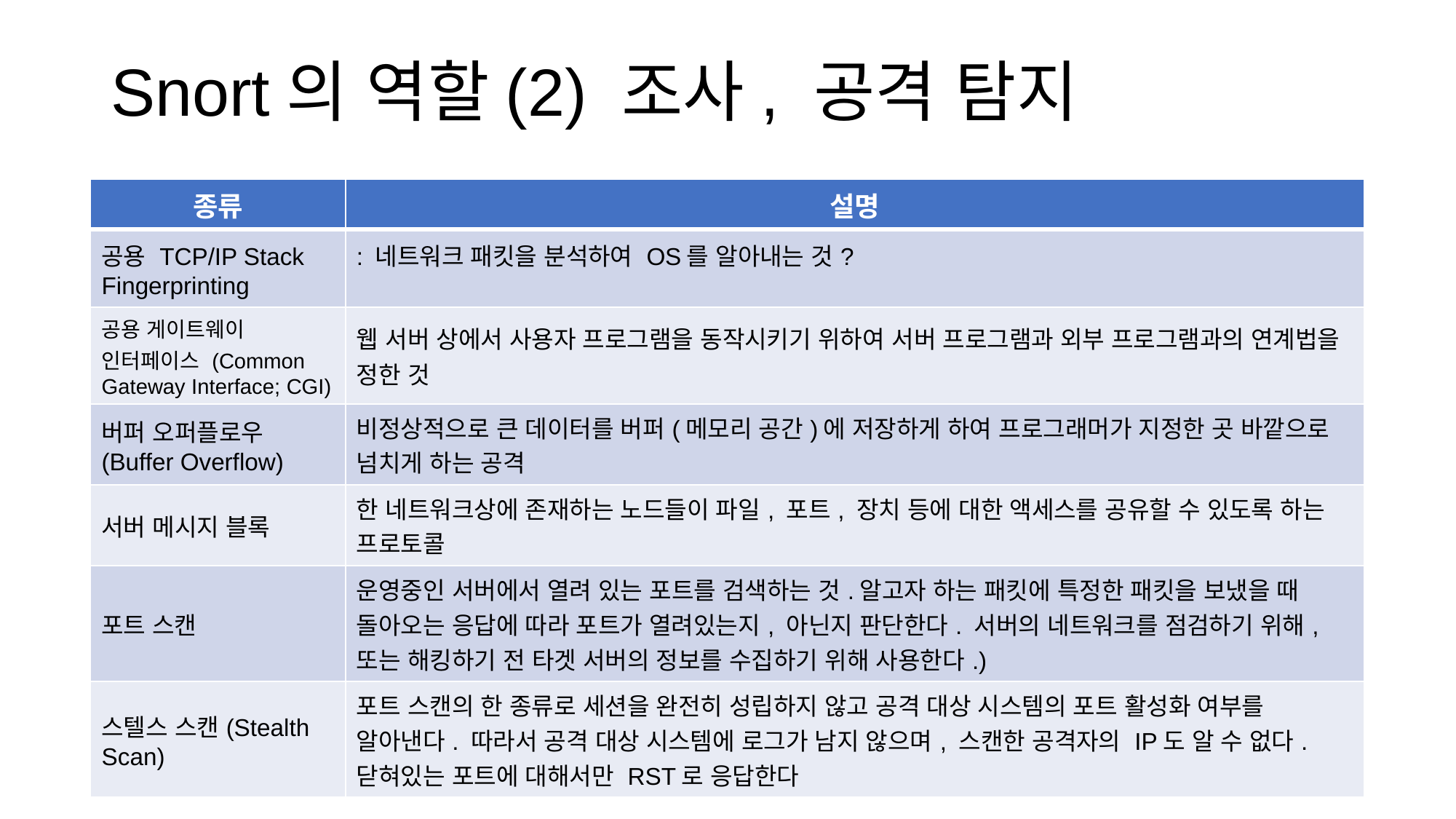

# Snort의 역할(2) 조사, 공격 탐지
| 종류 | 설명 |
| --- | --- |
| 공용 TCP/IP Stack Fingerprinting | : 네트워크 패킷을 분석하여 OS를 알아내는 것? |
| 공용 게이트웨이 인터페이스 (Common Gateway Interface; CGI) | 웹 서버 상에서 사용자 프로그램을 동작시키기 위하여 서버 프로그램과 외부 프로그램과의 연계법을 정한 것 |
| 버퍼 오퍼플로우(Buffer Overflow) | 비정상적으로 큰 데이터를 버퍼(메모리 공간)에 저장하게 하여 프로그래머가 지정한 곳 바깥으로 넘치게 하는 공격 |
| 서버 메시지 블록 | 한 네트워크상에 존재하는 노드들이 파일, 포트, 장치 등에 대한 액세스를 공유할 수 있도록 하는 프로토콜 |
| 포트 스캔 | 운영중인 서버에서 열려 있는 포트를 검색하는 것.알고자 하는 패킷에 특정한 패킷을 보냈을 때 돌아오는 응답에 따라 포트가 열려있는지, 아닌지 판단한다. 서버의 네트워크를 점검하기 위해, 또는 해킹하기 전 타겟 서버의 정보를 수집하기 위해 사용한다.) |
| 스텔스 스캔(Stealth Scan) | 포트 스캔의 한 종류로 세션을 완전히 성립하지 않고 공격 대상 시스템의 포트 활성화 여부를 알아낸다. 따라서 공격 대상 시스템에 로그가 남지 않으며, 스캔한 공격자의 IP도 알 수 없다. 닫혀있는 포트에 대해서만 RST로 응답한다 |